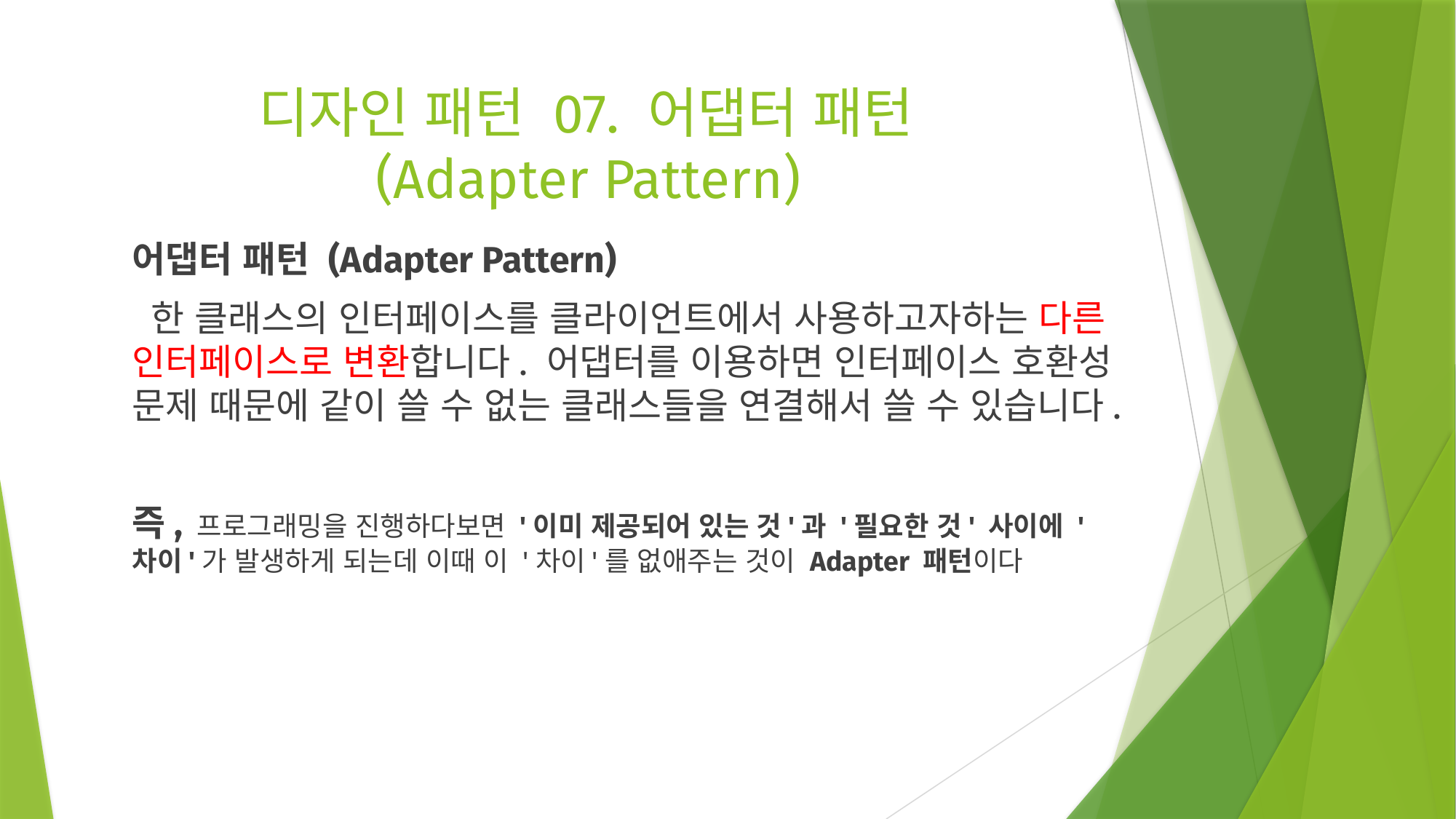

# 디자인 패턴 07. 어댑터 패턴 (Adapter Pattern)
어댑터 패턴 (Adapter Pattern)
 한 클래스의 인터페이스를 클라이언트에서 사용하고자하는 다른 인터페이스로 변환합니다. 어댑터를 이용하면 인터페이스 호환성 문제 때문에 같이 쓸 수 없는 클래스들을 연결해서 쓸 수 있습니다.

즉, 프로그래밍을 진행하다보면 '이미 제공되어 있는 것'과 '필요한 것' 사이에 '차이'가 발생하게 되는데 이때 이 '차이'를 없애주는 것이 Adapter 패턴이다